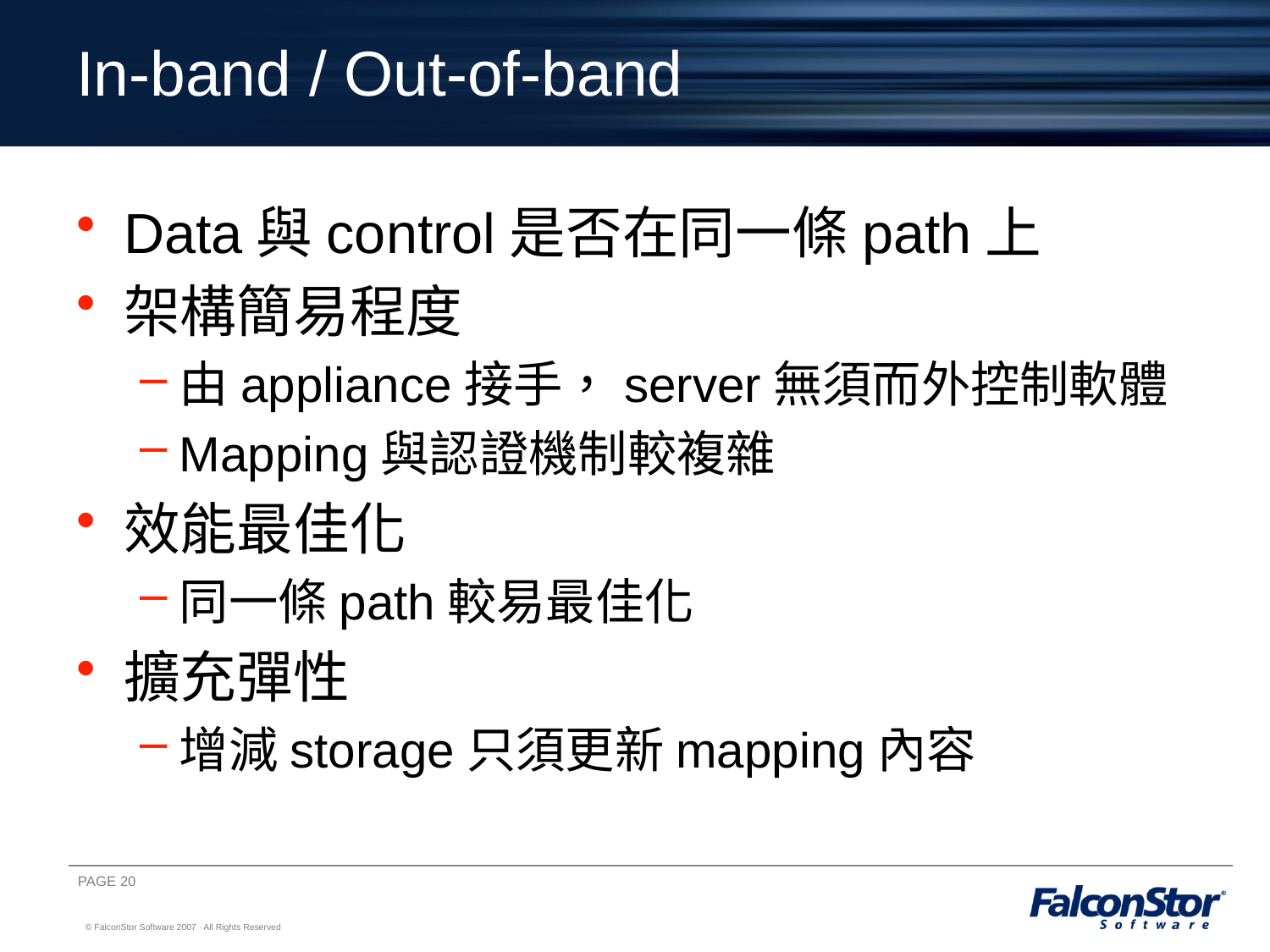

# In-band / Out-of-band
Data與control是否在同一條path上
架構簡易程度
由appliance接手，server無須而外控制軟體
Mapping與認證機制較複雜
效能最佳化
同一條path較易最佳化
擴充彈性
增減storage只須更新mapping內容